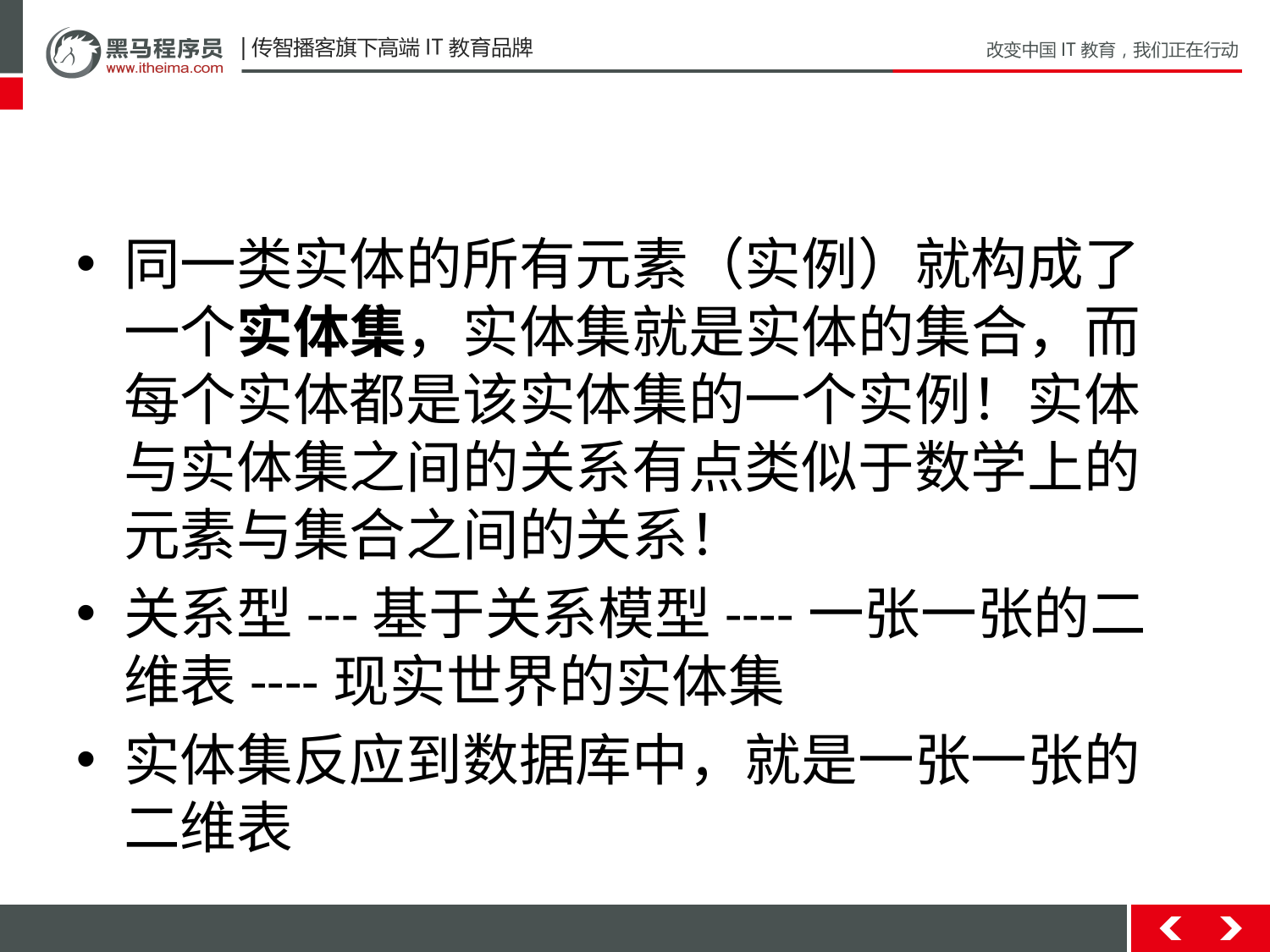

#
同一类实体的所有元素（实例）就构成了一个实体集，实体集就是实体的集合，而每个实体都是该实体集的一个实例！实体与实体集之间的关系有点类似于数学上的元素与集合之间的关系！
关系型---基于关系模型----一张一张的二维表----现实世界的实体集
实体集反应到数据库中，就是一张一张的二维表